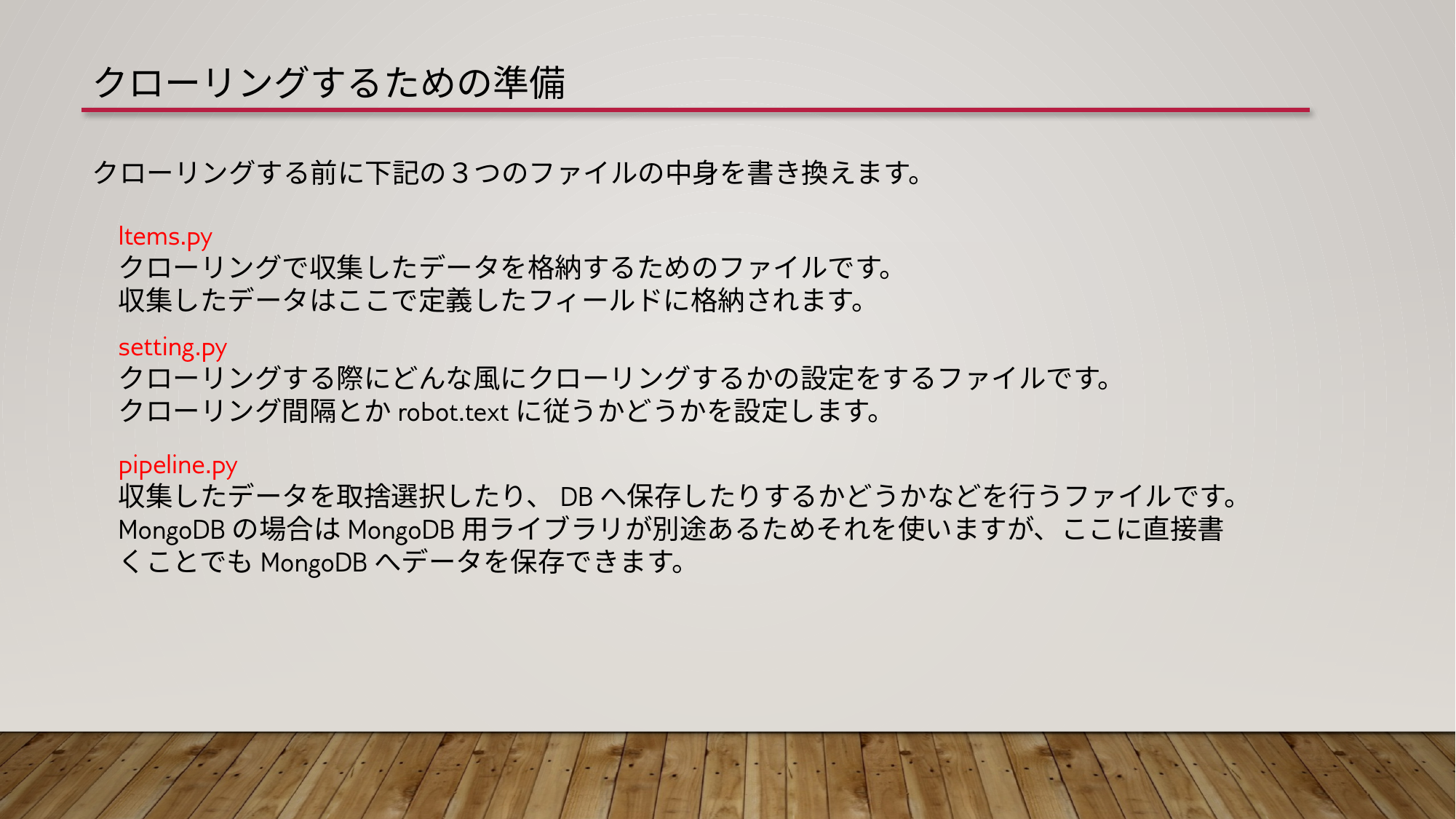

クローリングするための準備
クローリングする前に下記の３つのファイルの中身を書き換えます。
Items.py
クローリングで収集したデータを格納するためのファイルです。
収集したデータはここで定義したフィールドに格納されます。
setting.py
クローリングする際にどんな風にクローリングするかの設定をするファイルです。
クローリング間隔とかrobot.textに従うかどうかを設定します。
pipeline.py
収集したデータを取捨選択したり、DBへ保存したりするかどうかなどを行うファイルです。
MongoDBの場合はMongoDB用ライブラリが別途あるためそれを使いますが、ここに直接書くことでもMongoDBへデータを保存できます。